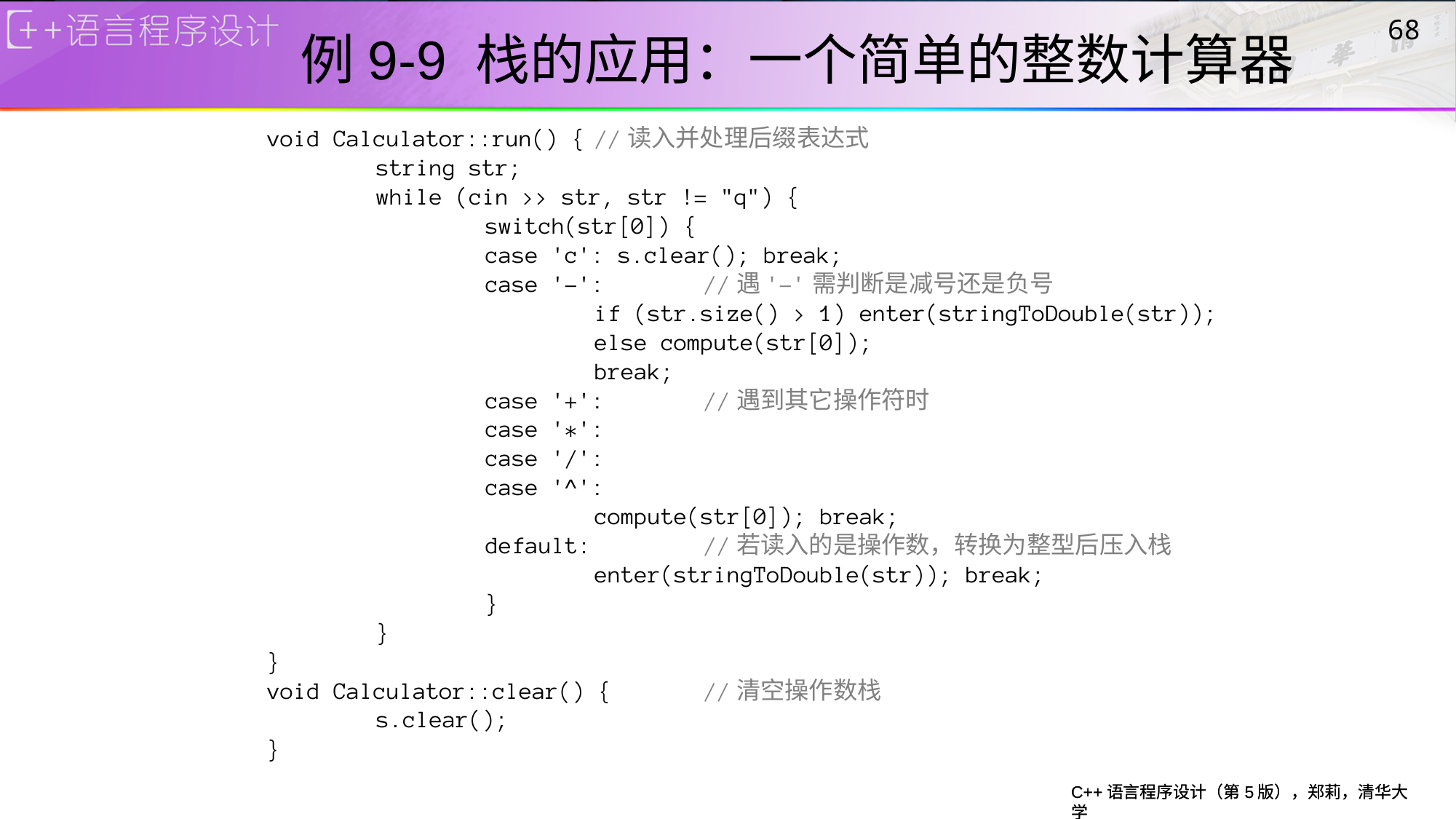

# 例9-9 栈的应用：一个简单的整数计算器
68
void Calculator::run() {	//读入并处理后缀表达式
	string str;
	while (cin >> str, str != "q") {
		switch(str[0]) {
		case 'c': s.clear(); break;
		case '-':	//遇'-'需判断是减号还是负号
			if (str.size() > 1) enter(stringToDouble(str));
			else compute(str[0]);
			break;
		case '+':	//遇到其它操作符时
		case '*':
		case '/':
		case '^':
			compute(str[0]); break;
		default:		//若读入的是操作数，转换为整型后压入栈
			enter(stringToDouble(str)); break;
		}
	}
}
void Calculator::clear() {	//清空操作数栈
	s.clear();
}